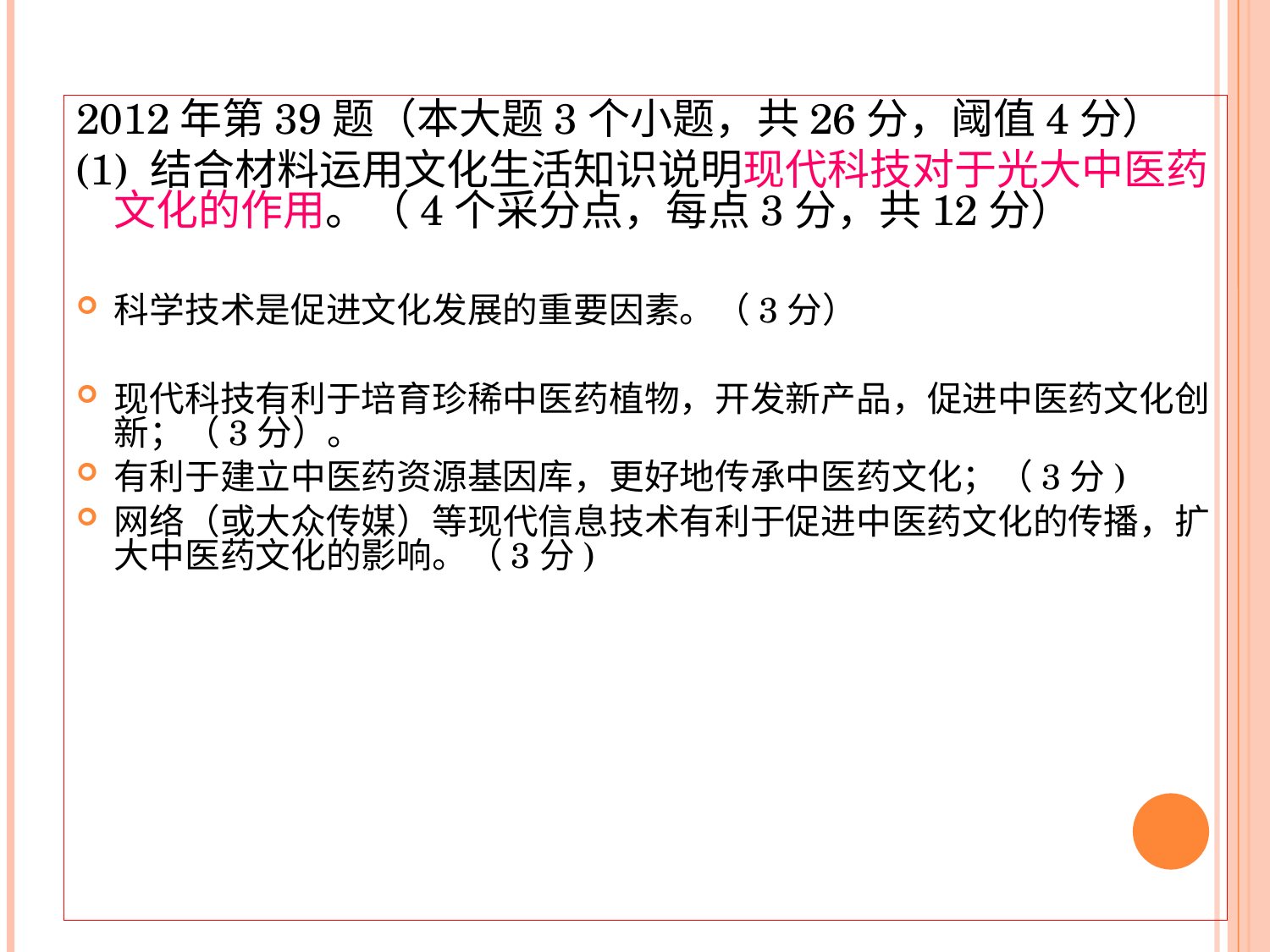

2012年第39题（本大题3个小题，共26分，阈值4分）
(1) 结合材料运用文化生活知识说明现代科技对于光大中医药文化的作用。（4个采分点，每点3分，共12分）

科学技术是促进文化发展的重要因素。（3分）

现代科技有利于培育珍稀中医药植物，开发新产品，促进中医药文化创新；（3分）。
有利于建立中医药资源基因库，更好地传承中医药文化；（3分)
网络（或大众传媒）等现代信息技术有利于促进中医药文化的传播，扩大中医药文化的影响。（3分)